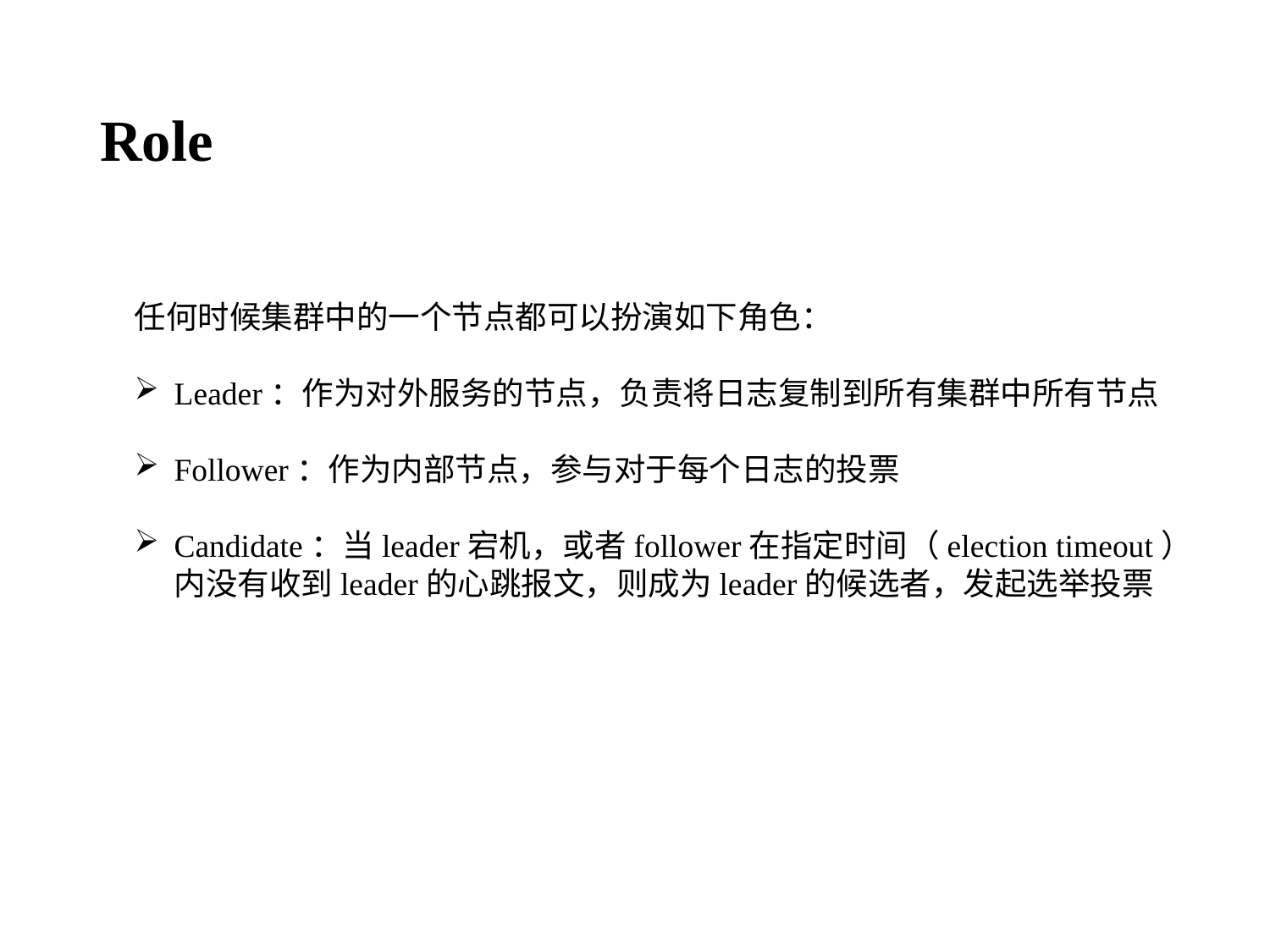

# Role
任何时候集群中的一个节点都可以扮演如下角色：

Leader：作为对外服务的节点，负责将日志复制到所有集群中所有节点

Follower：作为内部节点，参与对于每个日志的投票

Candidate：当leader宕机，或者follower在指定时间（election timeout）内没有收到leader的心跳报文，则成为leader的候选者，发起选举投票